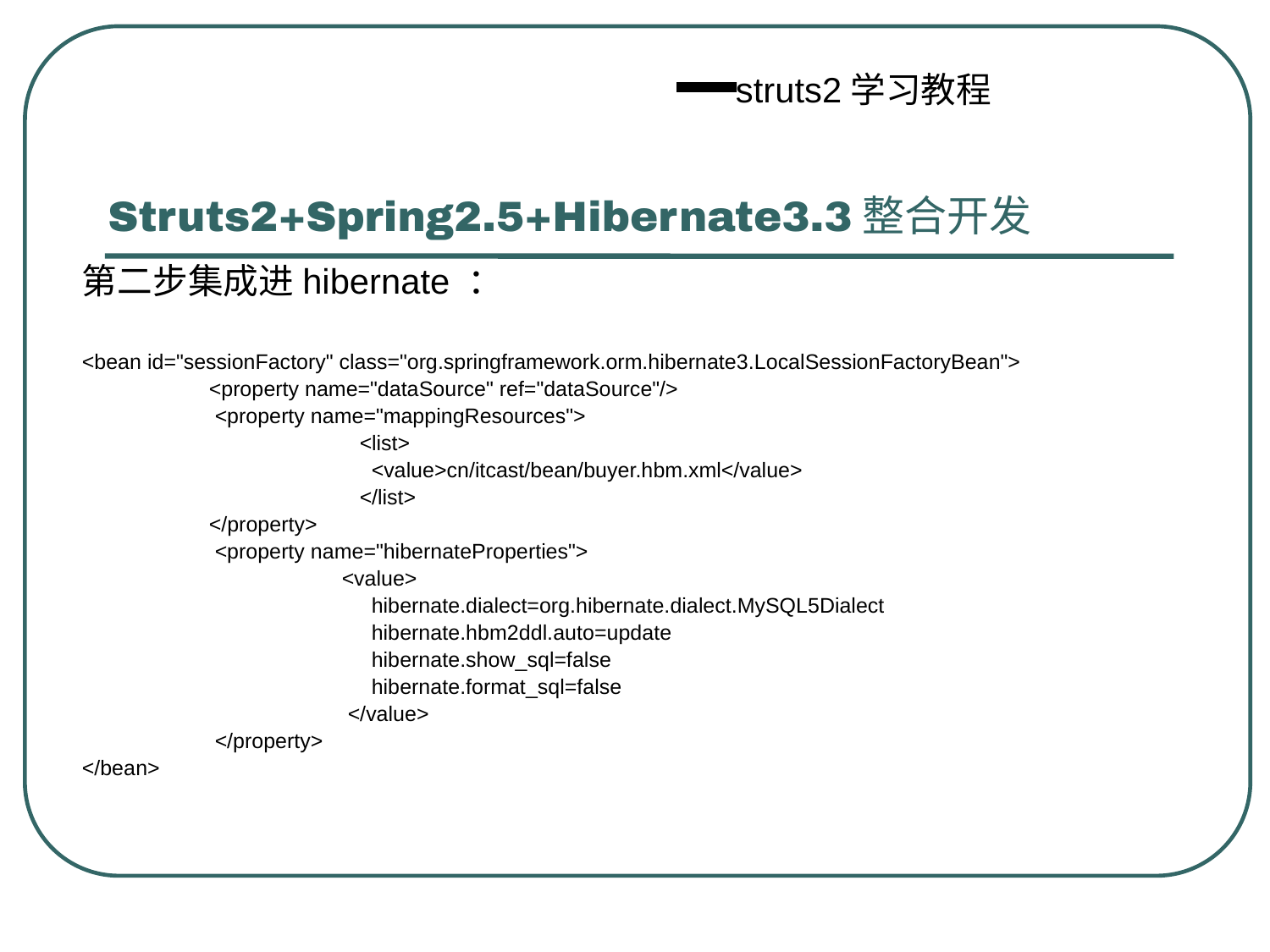

Struts2+Spring2.5+Hibernate3.3整合开发
第二步集成进hibernate ：

<bean id="sessionFactory" class="org.springframework.orm.hibernate3.LocalSessionFactoryBean">
	<property name="dataSource" ref="dataSource"/>
	 <property name="mappingResources">
		    <list>
		      <value>cn/itcast/bean/buyer.hbm.xml</value>
		    </list>
	</property>
	 <property name="hibernateProperties">
		 <value>
		      hibernate.dialect=org.hibernate.dialect.MySQL5Dialect
		      hibernate.hbm2ddl.auto=update
		      hibernate.show_sql=false
		      hibernate.format_sql=false
		  </value>
	 </property>
</bean>